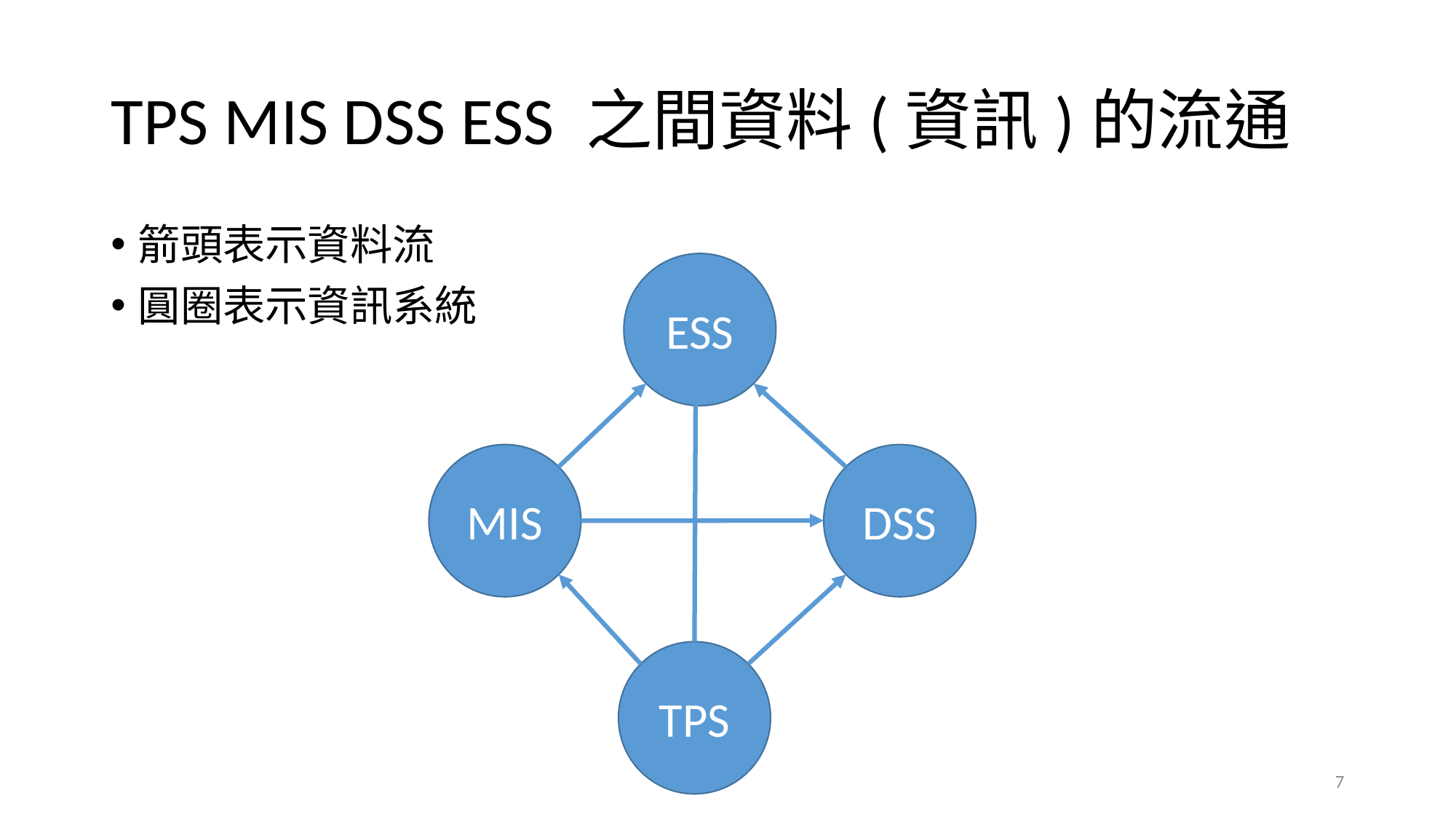

# TPS MIS DSS ESS 之間資料(資訊)的流通
箭頭表示資料流
圓圈表示資訊系統
ESS
MIS
DSS
TPS
7